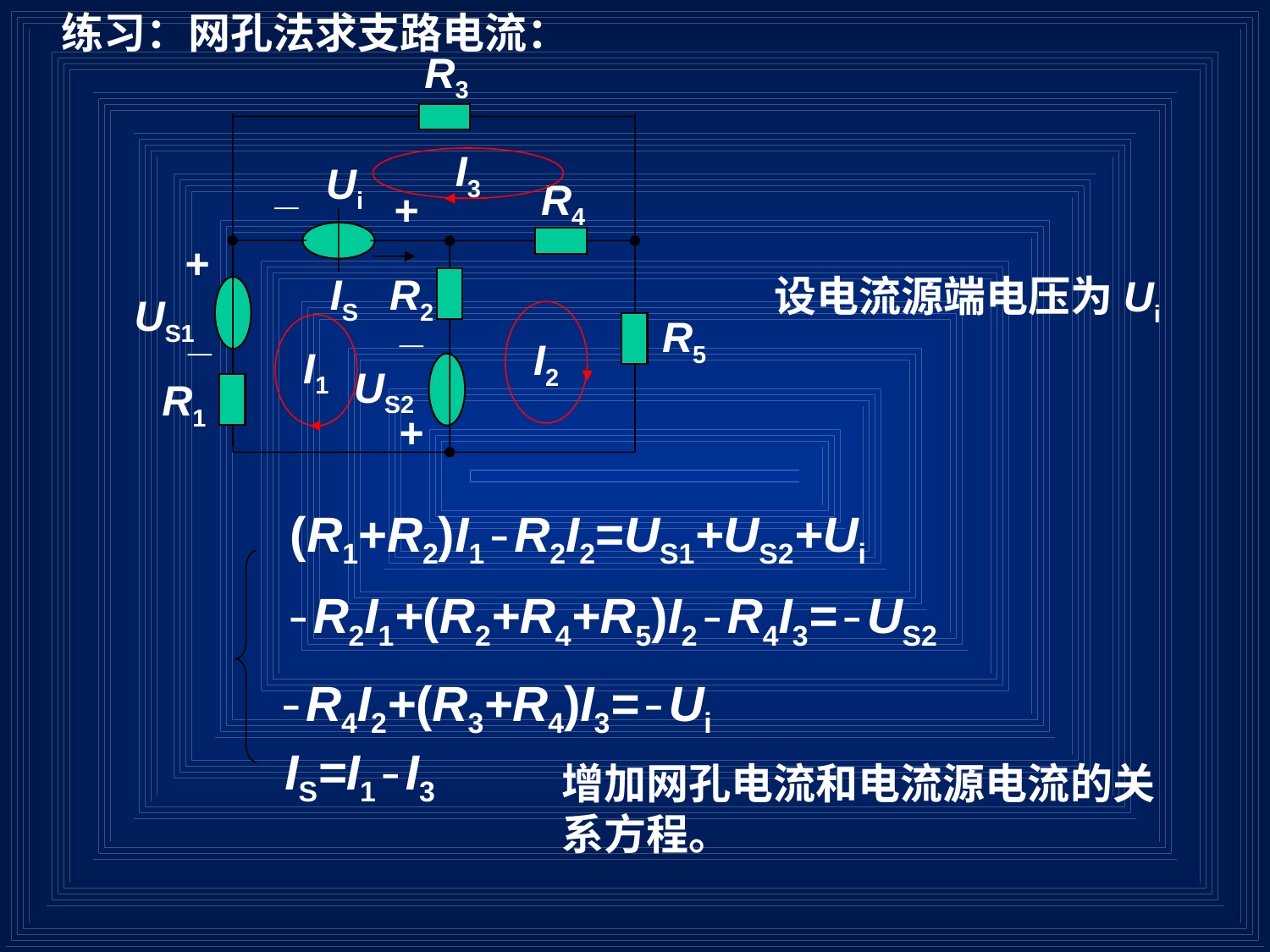

R3

R4

+

IS
R2

US1
_
_
R5

US2
R1

+

练习：网孔法求支路电流：
设电流源端电压为Ui
I3

I2

I1

Ui
_
+
(R1+R2)I1-R2I2=US1+US2+Ui
-R2I1+(R2+R4+R5)I2-R4I3=-US2
-R4I2+(R3+R4)I3=-Ui

IS=I1-I3
增加网孔电流和电流源电流的关系方程。